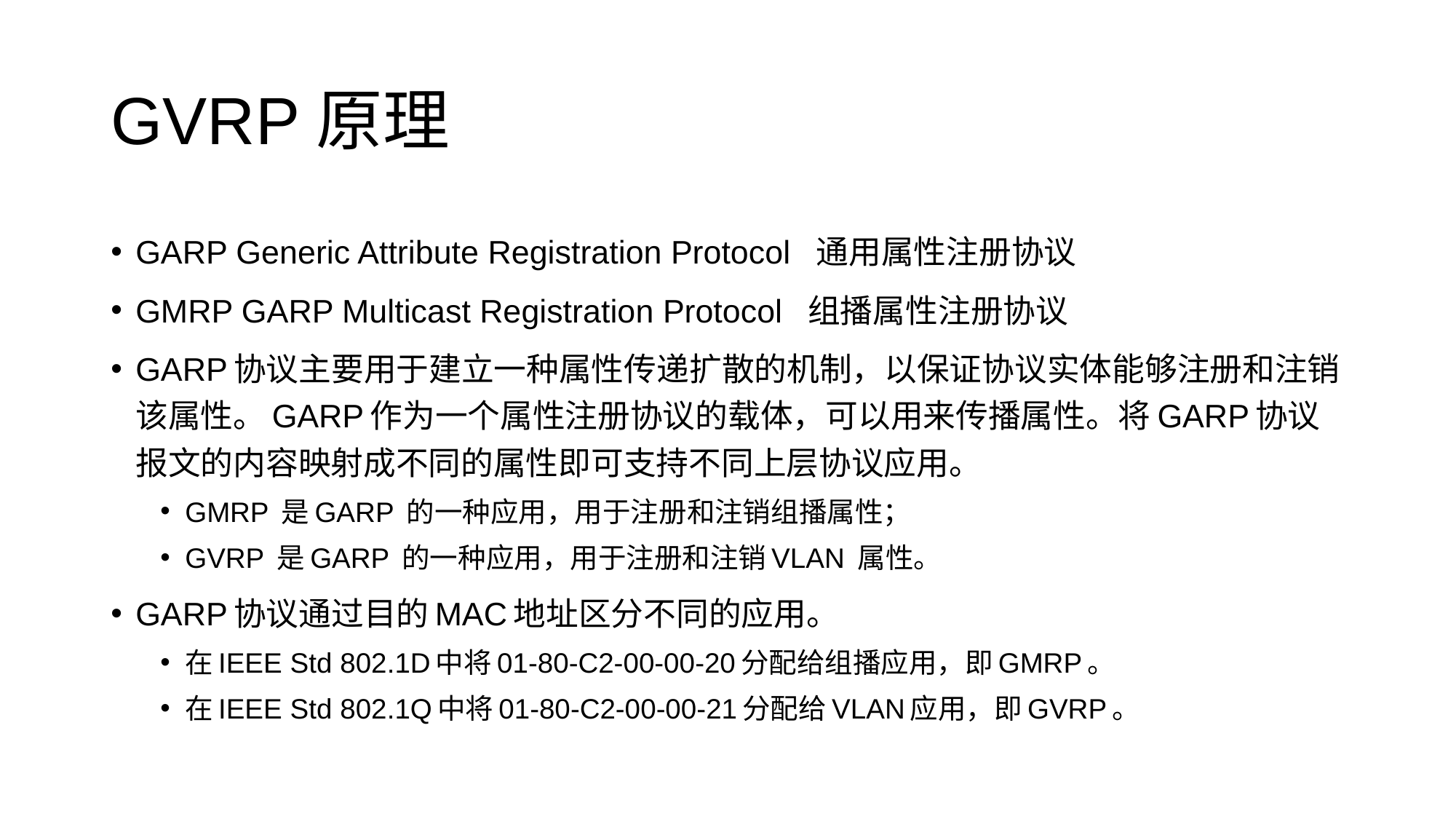

# GVRP原理
GARP Generic Attribute Registration Protocol  通用属性注册协议
GMRP GARP Multicast Registration Protocol  组播属性注册协议
GARP协议主要用于建立一种属性传递扩散的机制，以保证协议实体能够注册和注销该属性。GARP作为一个属性注册协议的载体，可以用来传播属性。将GARP协议报文的内容映射成不同的属性即可支持不同上层协议应用。
GMRP 是GARP 的一种应用，用于注册和注销组播属性；
GVRP 是GARP 的一种应用，用于注册和注销VLAN 属性。
GARP协议通过目的MAC地址区分不同的应用。
在IEEE Std 802.1D中将01-80-C2-00-00-20分配给组播应用，即GMRP。
在IEEE Std 802.1Q中将01-80-C2-00-00-21分配给VLAN应用，即GVRP。